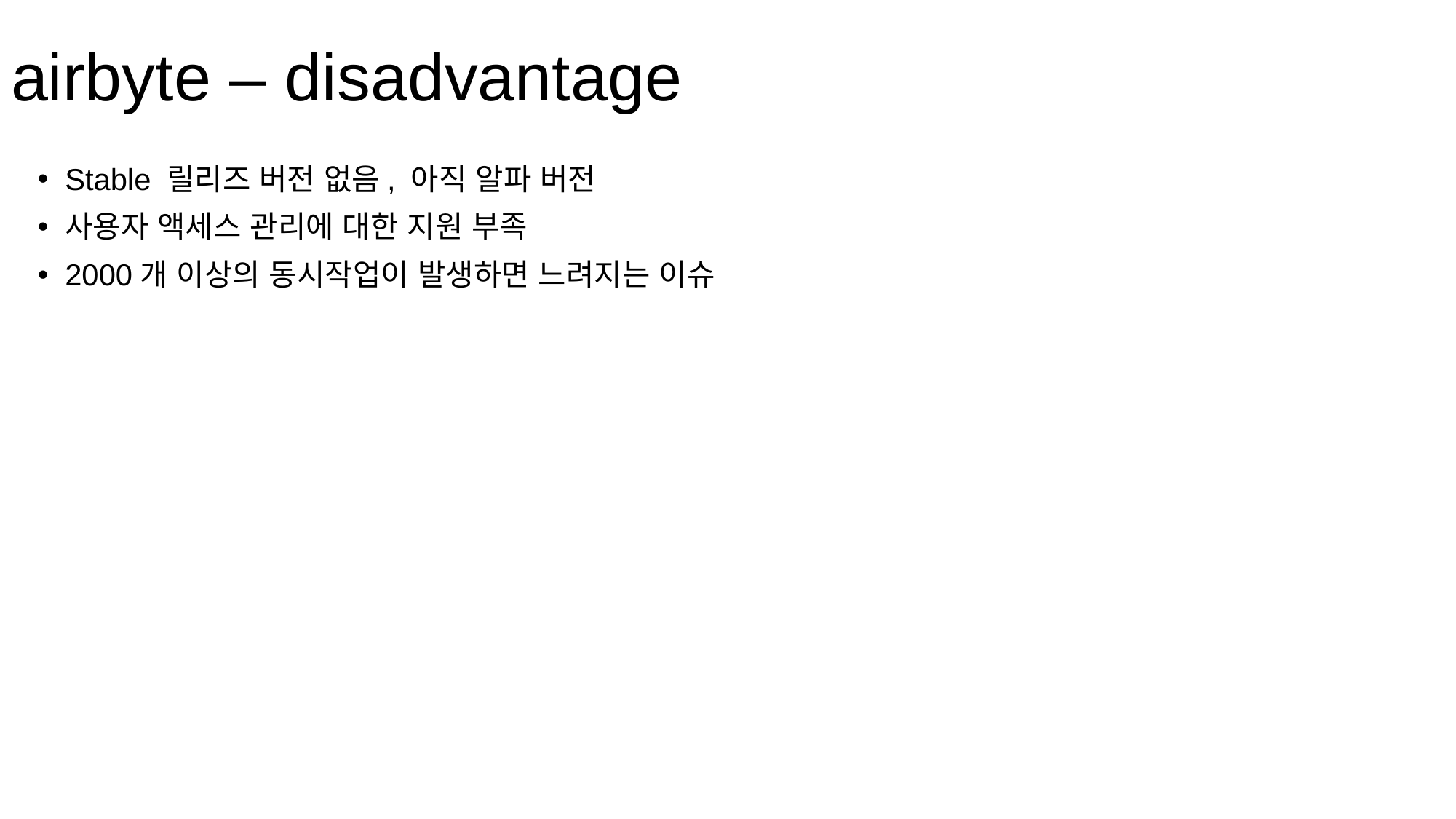

# airbyte – disadvantage
Stable 릴리즈 버전 없음, 아직 알파 버전
사용자 액세스 관리에 대한 지원 부족
2000개 이상의 동시작업이 발생하면 느려지는 이슈